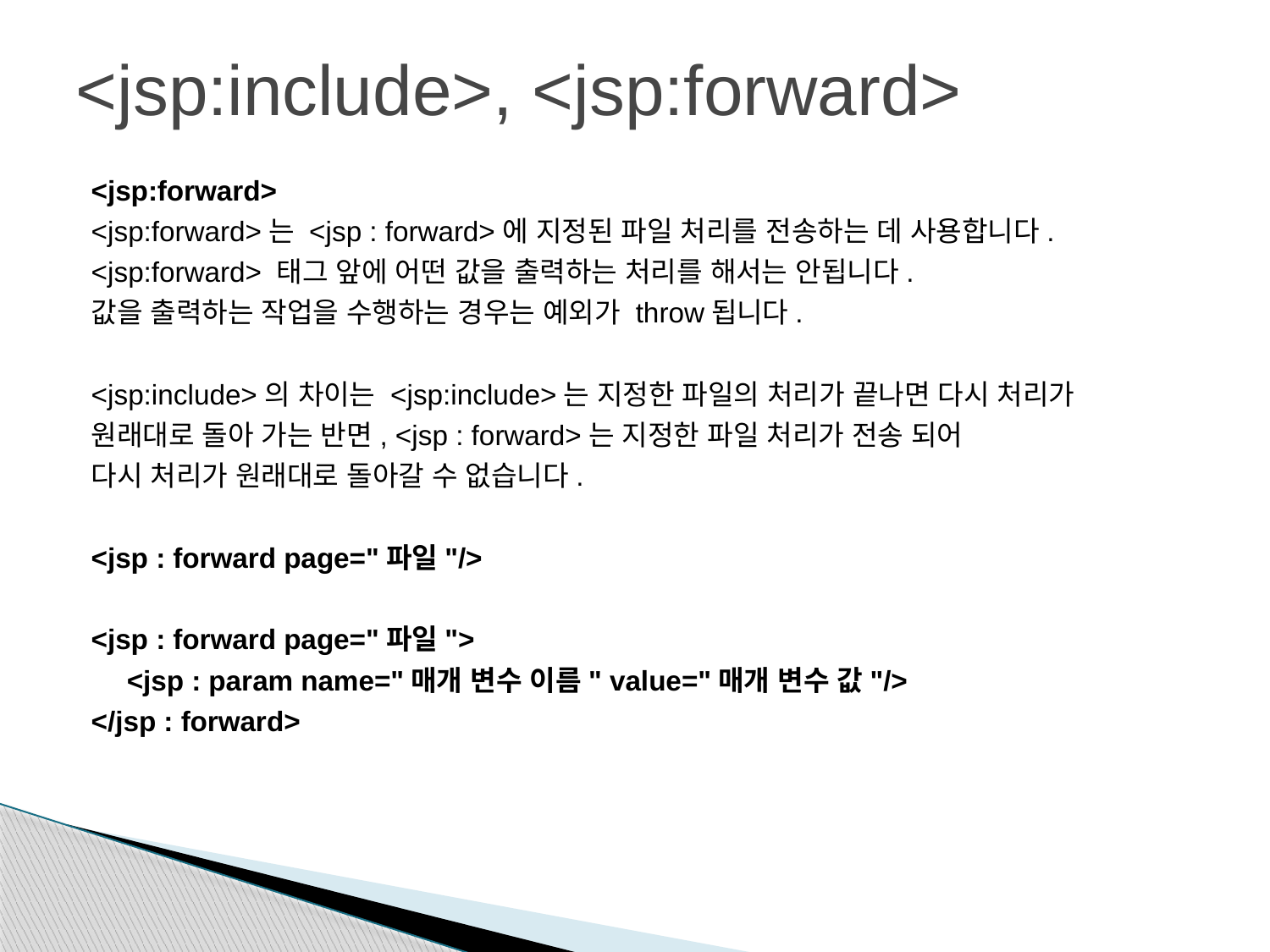

# <jsp:include>, <jsp:forward>
<jsp:forward>
<jsp:forward>는 <jsp : forward>에 지정된 파일 처리를 전송하는 데 사용합니다.
<jsp:forward> 태그 앞에 어떤 값을 출력하는 처리를 해서는 안됩니다.
값을 출력하는 작업을 수행하는 경우는 예외가 throw됩니다.

<jsp:include>의 차이는 <jsp:include>는 지정한 파일의 처리가 끝나면 다시 처리가
원래대로 돌아 가는 반면, <jsp : forward>는 지정한 파일 처리가 전송 되어
다시 처리가 원래대로 돌아갈 수 없습니다.

<jsp : forward page="파일"/>

<jsp : forward page="파일">
	<jsp : param name="매개 변수 이름" value="매개 변수 값"/>
</jsp : forward>